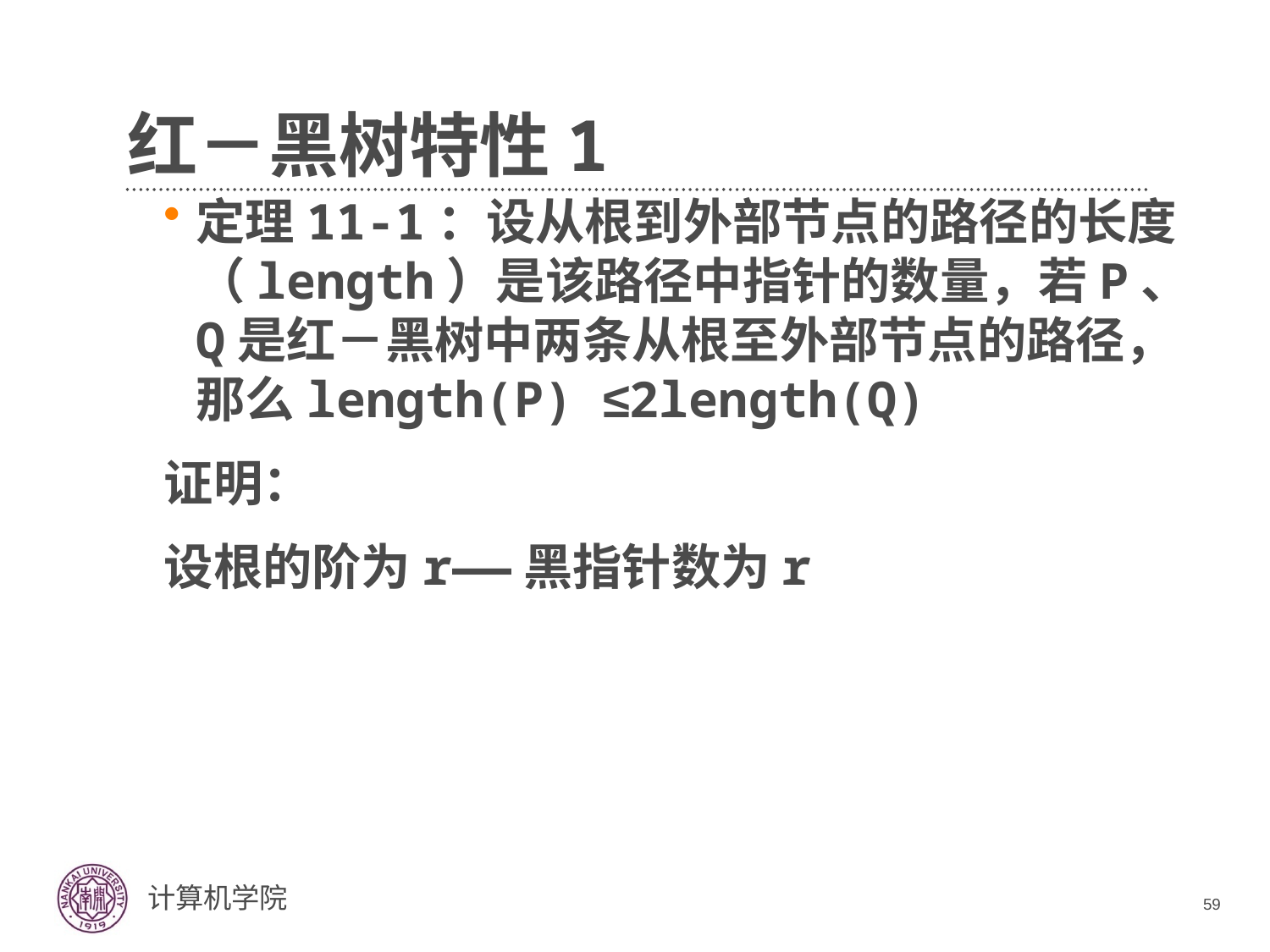

# 红－黑树特性1
定理11-1：设从根到外部节点的路径的长度（length）是该路径中指针的数量，若P、Q是红－黑树中两条从根至外部节点的路径，那么length(P) ≤2length(Q)
证明：
设根的阶为r——黑指针数为r
59